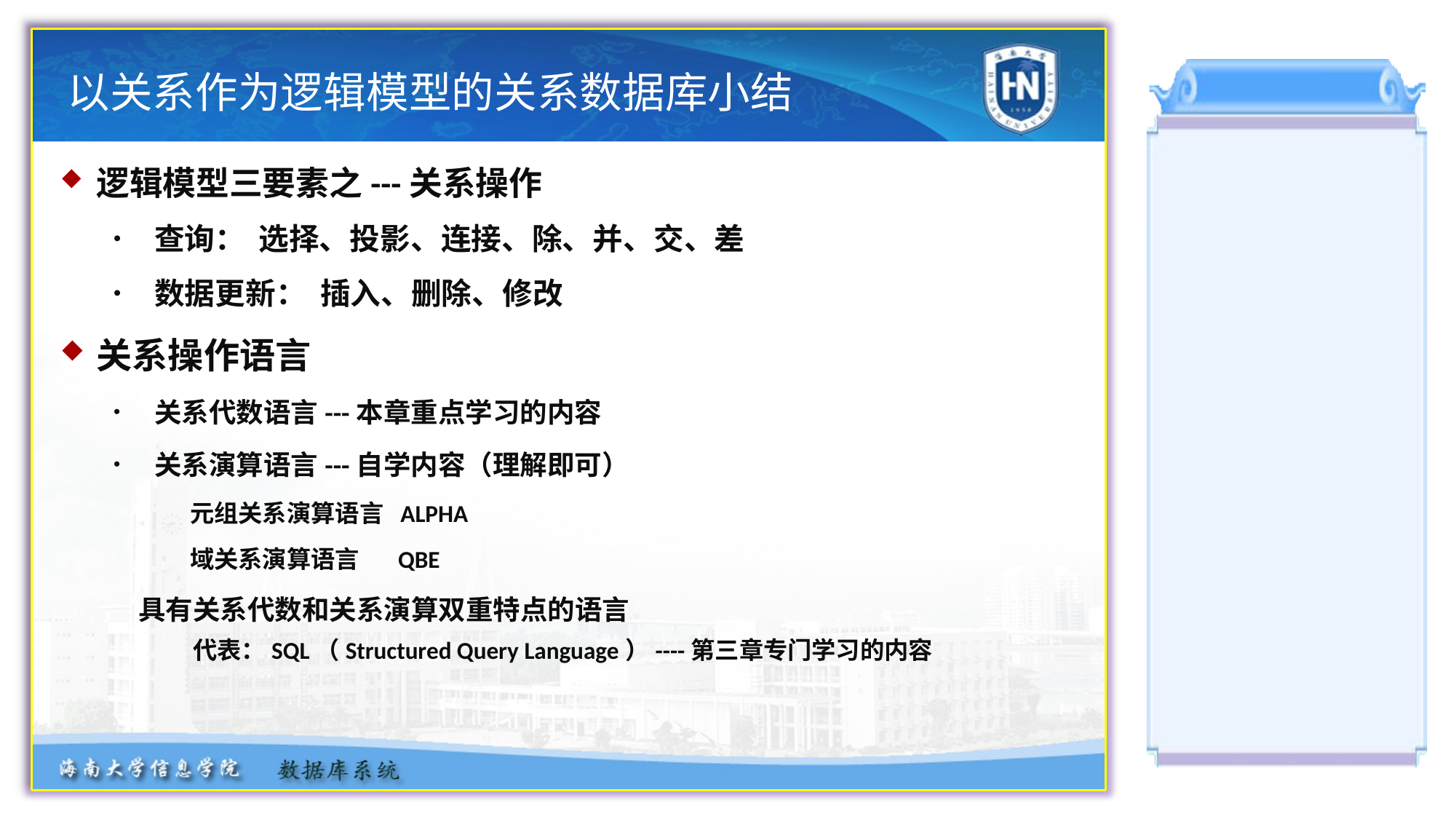

# 以关系作为逻辑模型的关系数据库小结
逻辑模型三要素之---关系操作
查询：  选择、投影、连接、除、并、交、差
数据更新：  插入、删除、修改
关系操作语言
关系代数语言---本章重点学习的内容
关系演算语言---自学内容（理解即可）
   元组关系演算语言  ALPHA
   域关系演算语言      QBE
   具有关系代数和关系演算双重特点的语言
   代表：SQL（Structured Query Language）----第三章专门学习的内容